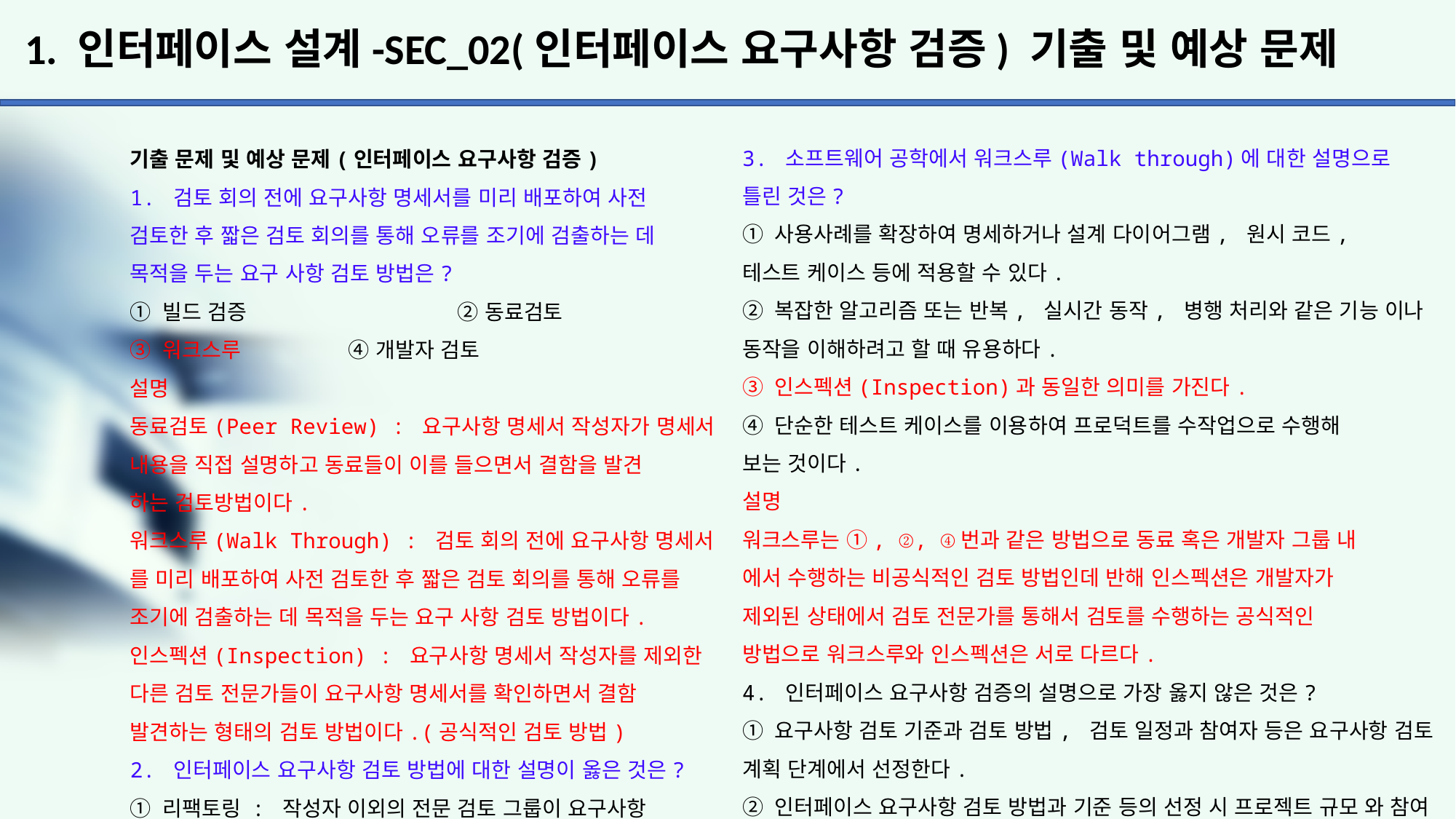

# 1. 인터페이스 설계-SEC_02(인터페이스 요구사항 검증) 기출 및 예상 문제
3. 소프트웨어 공학에서 워크스루(Walk through)에 대한 설명으로
틀린 것은?
① 사용사례를 확장하여 명세하거나 설계 다이어그램, 원시 코드,
테스트 케이스 등에 적용할 수 있다.
② 복잡한 알고리즘 또는 반복, 실시간 동작, 병행 처리와 같은 기능 이나 동작을 이해하려고 할 때 유용하다.
③ 인스펙션(Inspection)과 동일한 의미를 가진다.
④ 단순한 테스트 케이스를 이용하여 프로덕트를 수작업으로 수행해
보는 것이다.
설명
워크스루는 ①, ②, ④번과 같은 방법으로 동료 혹은 개발자 그룹 내
에서 수행하는 비공식적인 검토 방법인데 반해 인스펙션은 개발자가
제외된 상태에서 검토 전문가를 통해서 검토를 수행하는 공식적인
방법으로 워크스루와 인스펙션은 서로 다르다.
4. 인터페이스 요구사항 검증의 설명으로 가장 옳지 않은 것은?
① 요구사항 검토 기준과 검토 방법, 검토 일정과 참여자 등은 요구사항 검토 계획 단계에서 선정한다.
② 인터페이스 요구사항 검토 방법과 기준 등의 선정 시 프로젝트 규모 와 참여 인력, 검토 기간 등을 고려해야 한다.
③ 인터페이스 요구사항 검토는 검토할 인터페이스 요구사항 명세서와 체크리스트 내용을 확인한다.
④ 인터페이스 요구사항 검증 후 검증에 참여했던 사람인 경우에 한해 요구사항을 변경할 수 있다.
설명
인터페이스 요구사항 검증 후 인터페이스 요구사항의 변경은 공식적인
변경 통제 절차로만 가능하다.
기출 문제 및 예상 문제(인터페이스 요구사항 검증)
1. 검토 회의 전에 요구사항 명세서를 미리 배포하여 사전
검토한 후 짧은 검토 회의를 통해 오류를 조기에 검출하는 데 목적을 두는 요구 사항 검토 방법은?
① 빌드 검증		② 동료검토
③ 워크스루       	④ 개발자 검토
설명
동료검토(Peer Review) : 요구사항 명세서 작성자가 명세서
내용을 직접 설명하고 동료들이 이를 들으면서 결함을 발견
하는 검토방법이다.
워크스루(Walk Through) : 검토 회의 전에 요구사항 명세서 를 미리 배포하여 사전 검토한 후 짧은 검토 회의를 통해 오류를 조기에 검출하는 데 목적을 두는 요구 사항 검토 방법이다.
인스펙션(Inspection) : 요구사항 명세서 작성자를 제외한
다른 검토 전문가들이 요구사항 명세서를 확인하면서 결함
발견하는 형태의 검토 방법이다.(공식적인 검토 방법)
2. 인터페이스 요구사항 검토 방법에 대한 설명이 옳은 것은?
① 리팩토링 : 작성자 이외의 전문 검토 그룹이 요구사항
명세서를 상세히 조사하여 결함, 표준 위배, 문제점 등
을 파악
② 동료검토 : 요구사항 명세서 작성자가 요구사항 명세서
를 설명하고 이해관계자들이 설명을 들으면서 결함을 발견
③ 인스펙션 : 자동화된 요구사항 관리 도구를 이용하여
요구사항 추적성과 일관성을 검토
④ CASE 도구 : 검토 자료를 회의 전에 배포해서 사전 검토 한 후 짧은 시간 동안 검토 회의를 진행하면서 결함을 발견
설명
리팩토링 : 새로운 기능을 만들지 않고 코드를 개선하는
체계적인 프로세스이다. 리팩토링은 혼잡한 코드를 깨끗한
코드와 단순한 디자인으로 바꾸는 것이다.
CASE 도구 : 일관성 분선을 통해서 요구사항 변경사항의
추적 및 분석, 관리하고, 표준 준수 여부를 확인하는 방법